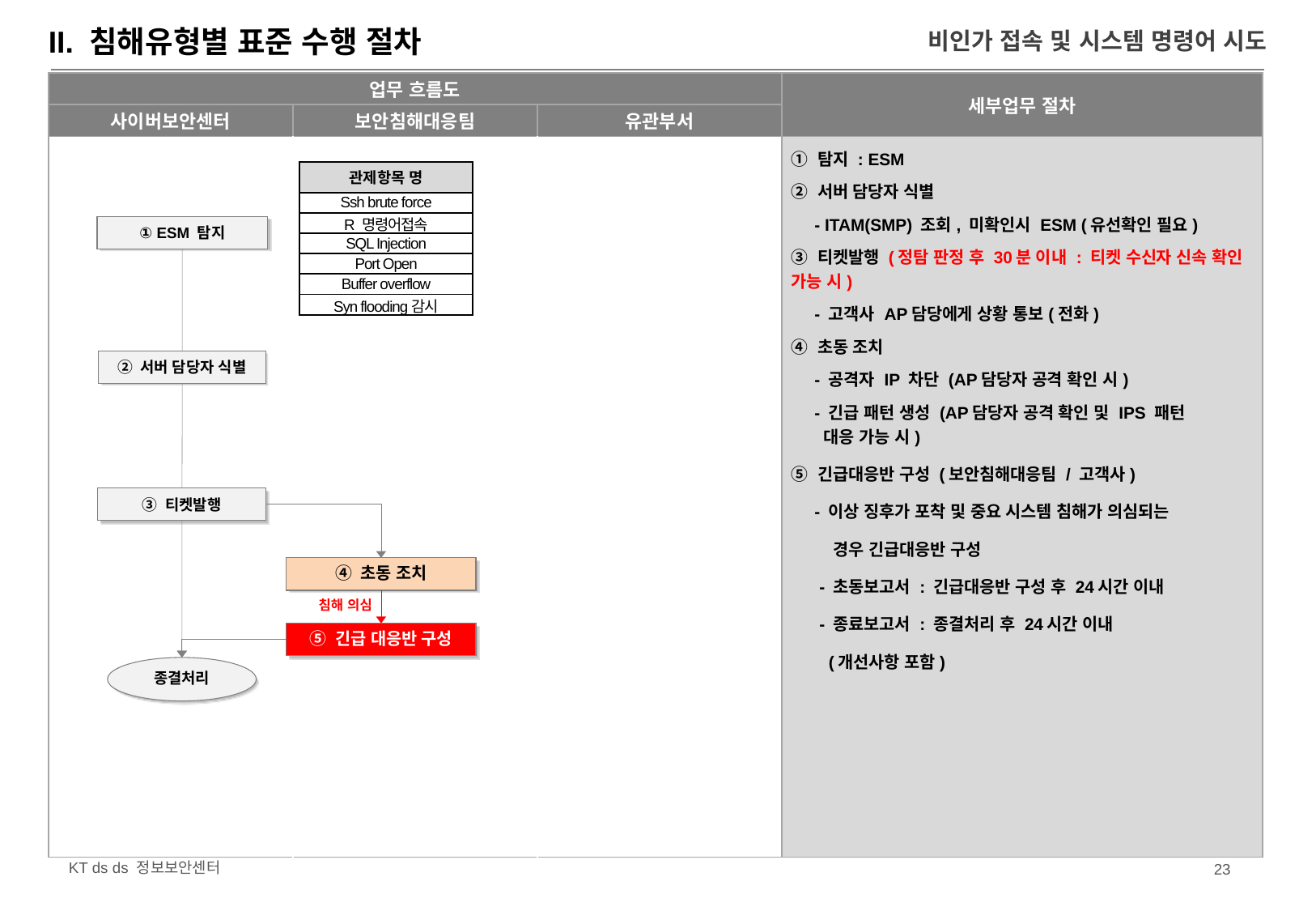

II. 침해유형별 표준 수행 절차
비인가 접속 및 시스템 명령어 시도
| 업무 흐름도 |  |  | 세부업무 절차 |
| --- | --- | --- | --- |
| 사이버보안센터 | 보안침해대응팀 | 유관부서 |  |
|  |  |  | ① 탐지 : ESM ② 서버 담당자 식별 - ITAM(SMP) 조회, 미확인시 ESM (유선확인 필요) ③ 티켓발행 (정탐 판정 후 30분 이내 : 티켓 수신자 신속 확인 가능 시) - 고객사 AP담당에게 상황 통보(전화) ④ 초동 조치 - 공격자 IP 차단 (AP담당자 공격 확인 시) - 긴급 패턴 생성 (AP담당자 공격 확인 및 IPS 패턴 대응 가능 시) ⑤ 긴급대응반 구성 (보안침해대응팀 / 고객사) - 이상 징후가 포착 및 중요 시스템 침해가 의심되는 경우 긴급대응반 구성 - 초동보고서 : 긴급대응반 구성 후 24시간 이내 - 종료보고서 : 종결처리 후 24시간 이내 (개선사항 포함) |
| 관제항목 명 |
| --- |
| Ssh brute force |
| R 명령어접속 |
| SQL Injection |
| Port Open |
| Buffer overflow |
| Syn flooding감시 |
① ESM 탐지
② 서버 담당자 식별
③ 티켓발행
④ 초동 조치
침해 의심
⑤ 긴급 대응반 구성
종결처리
23